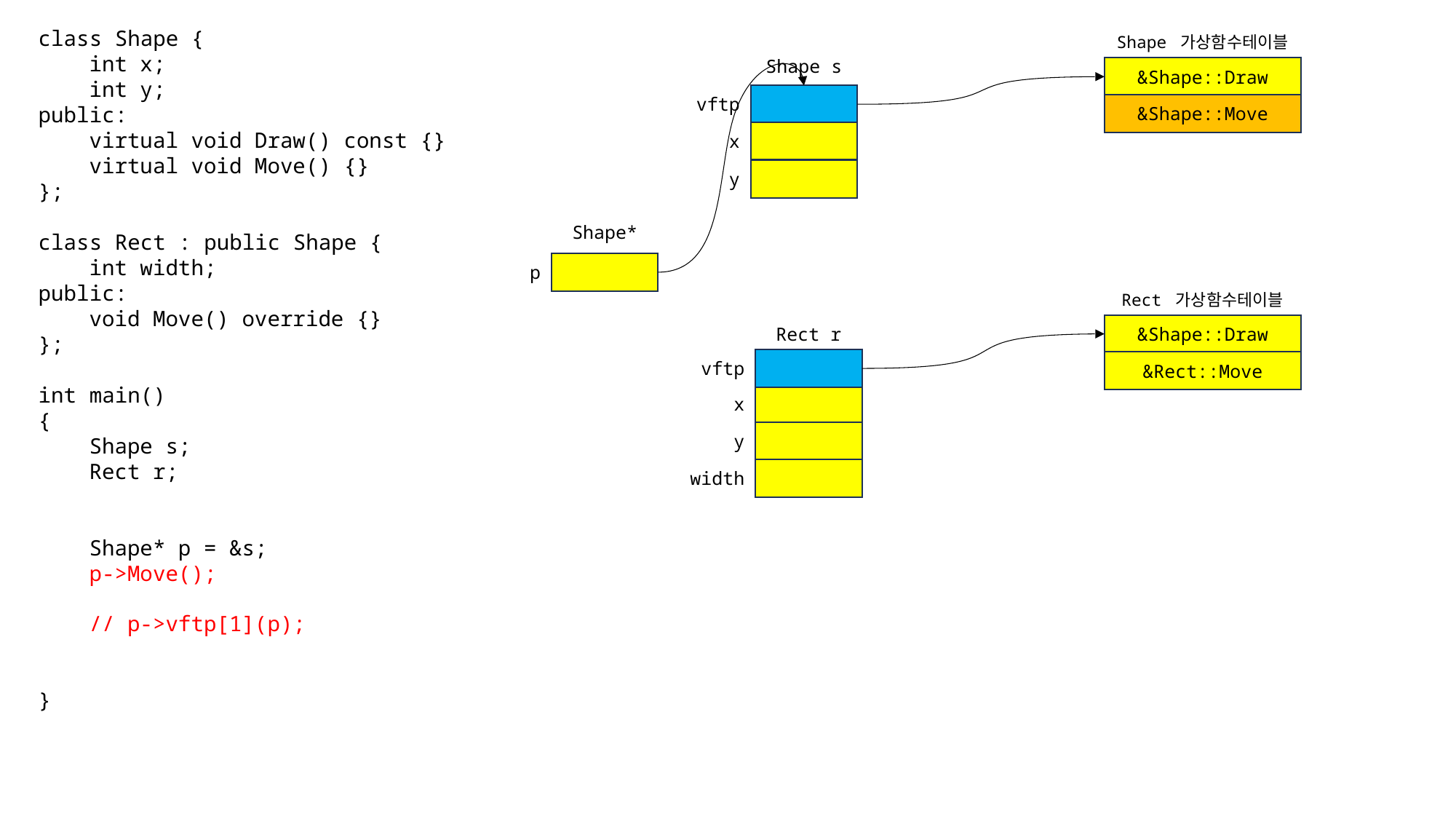

class Shape {
    int x;
    int y;
public:
    virtual void Draw() const {}
    virtual void Move() {}
};

class Rect : public Shape {
    int width;
public:
    void Move() override {}
};

int main()
{
    Shape s;
    Rect r;

    Shape* p = &s;
    p->Move();

    // p->vftp[1](p);

}
Shape 가상함수테이블
Shape s
&Shape::Draw

vftp
&Shape::Move

x

y
Shape*

p
Rect 가상함수테이블
&Shape::Draw
Rect r

vftp
&Rect::Move

x

y

width